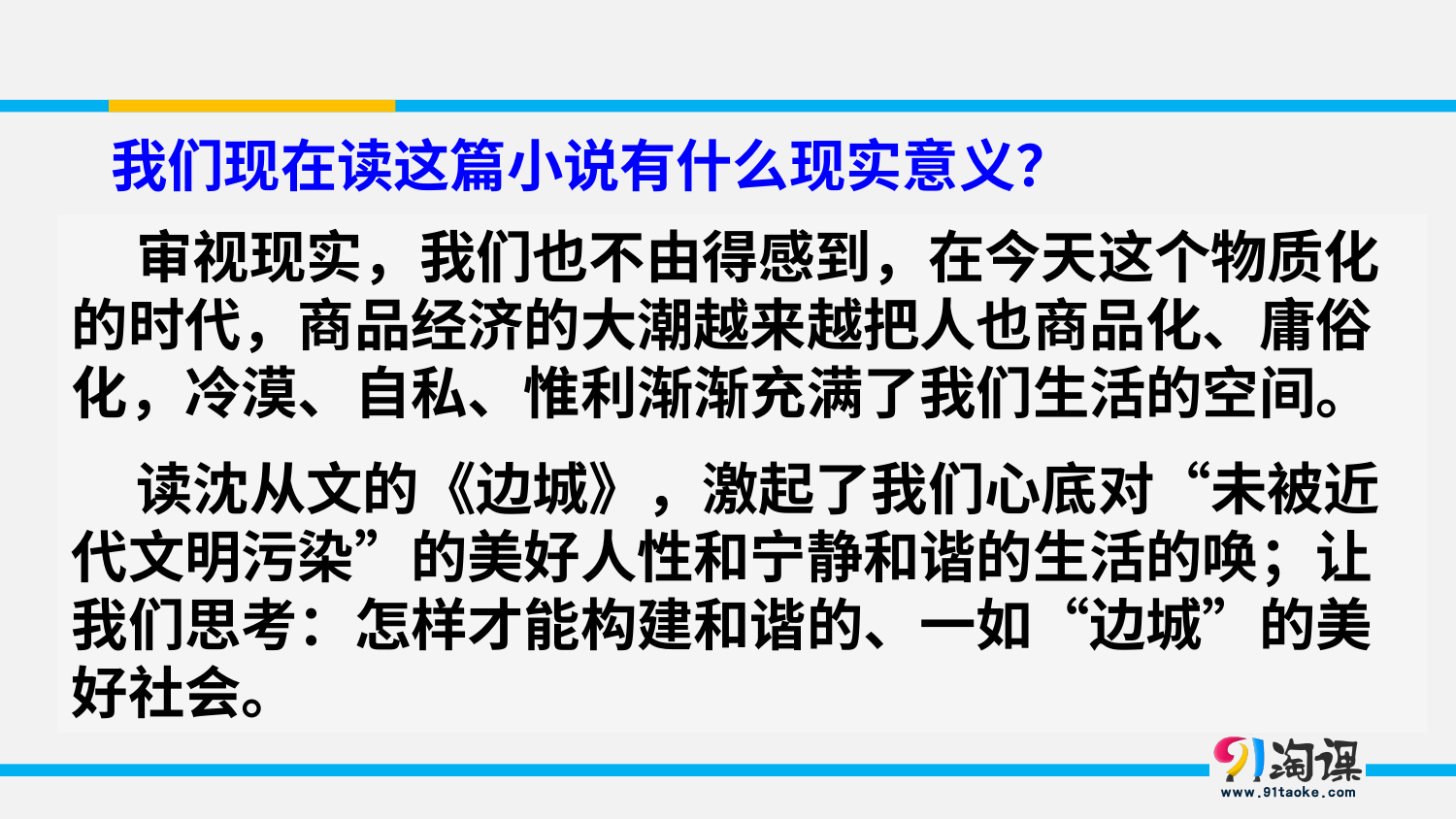

我们现在读这篇小说有什么现实意义？
    审视现实，我们也不由得感到，在今天这个物质化的时代，商品经济的大潮越来越把人也商品化、庸俗化，冷漠、自私、惟利渐渐充满了我们生活的空间。
    读沈从文的《边城》，激起了我们心底对“未被近代文明污染”的美好人性和宁静和谐的生活的唤；让我们思考：怎样才能构建和谐的、一如“边城”的美好社会。